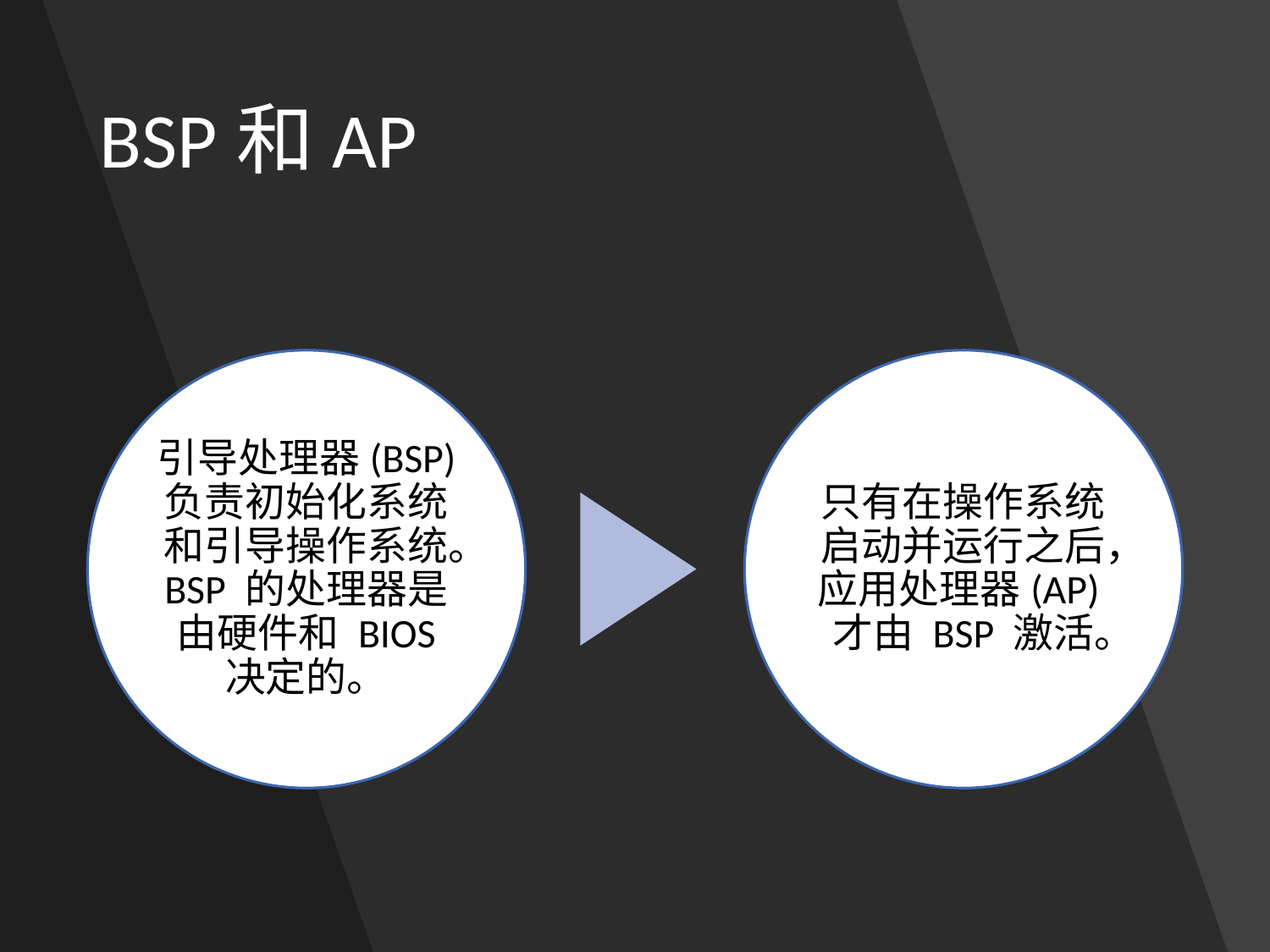

# BSP和AP
引导处理器(BSP) 负责初始化系统和引导操作系统。BSP 的处理器是由硬件和 BIOS 决定的。
只有在操作系统启动并运行之后，应用处理器(AP)才由 BSP 激活。